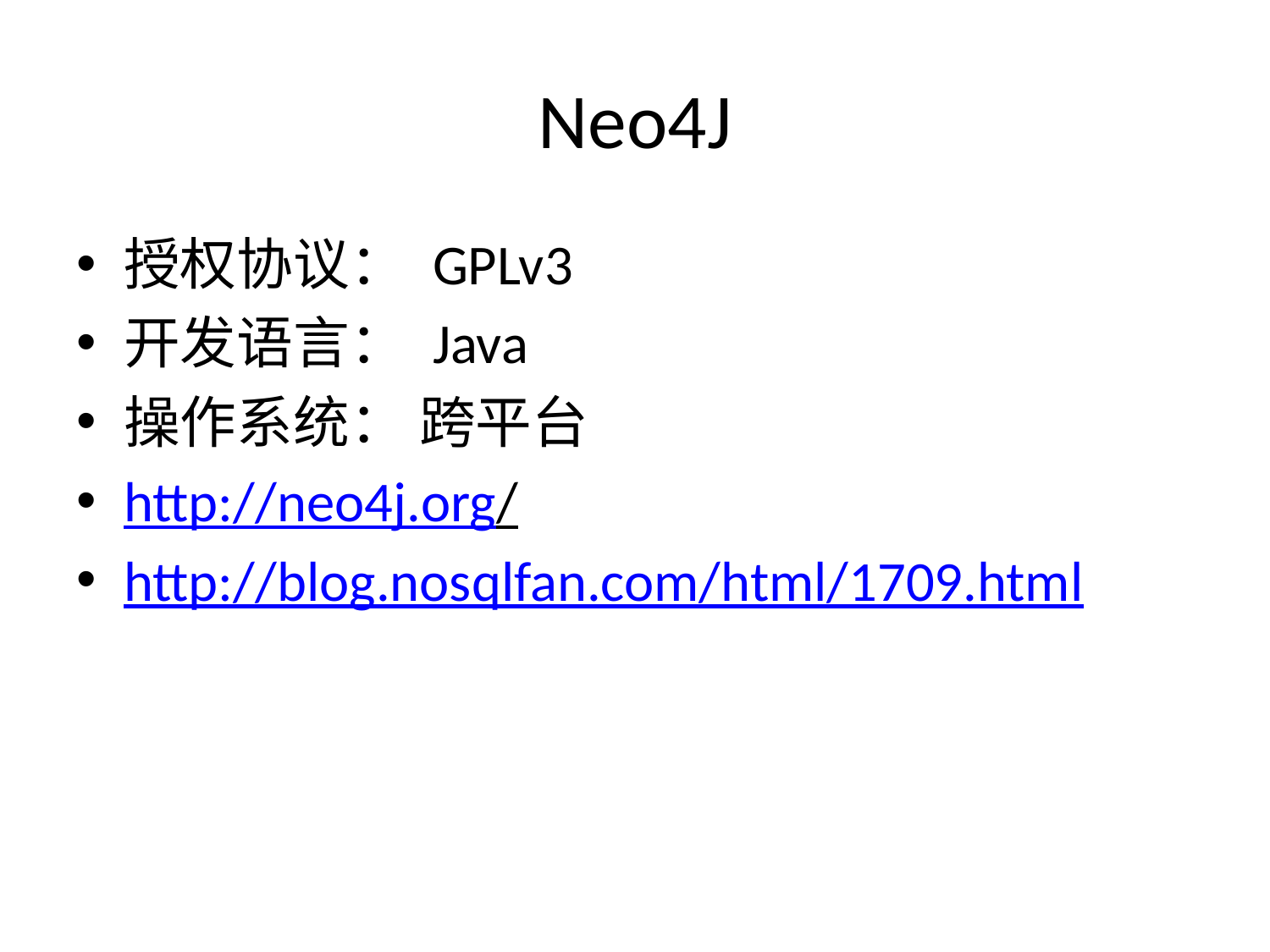

# Neo4J
授权协议： GPLv3
开发语言： Java
操作系统： 跨平台
http://neo4j.org/
http://blog.nosqlfan.com/html/1709.html